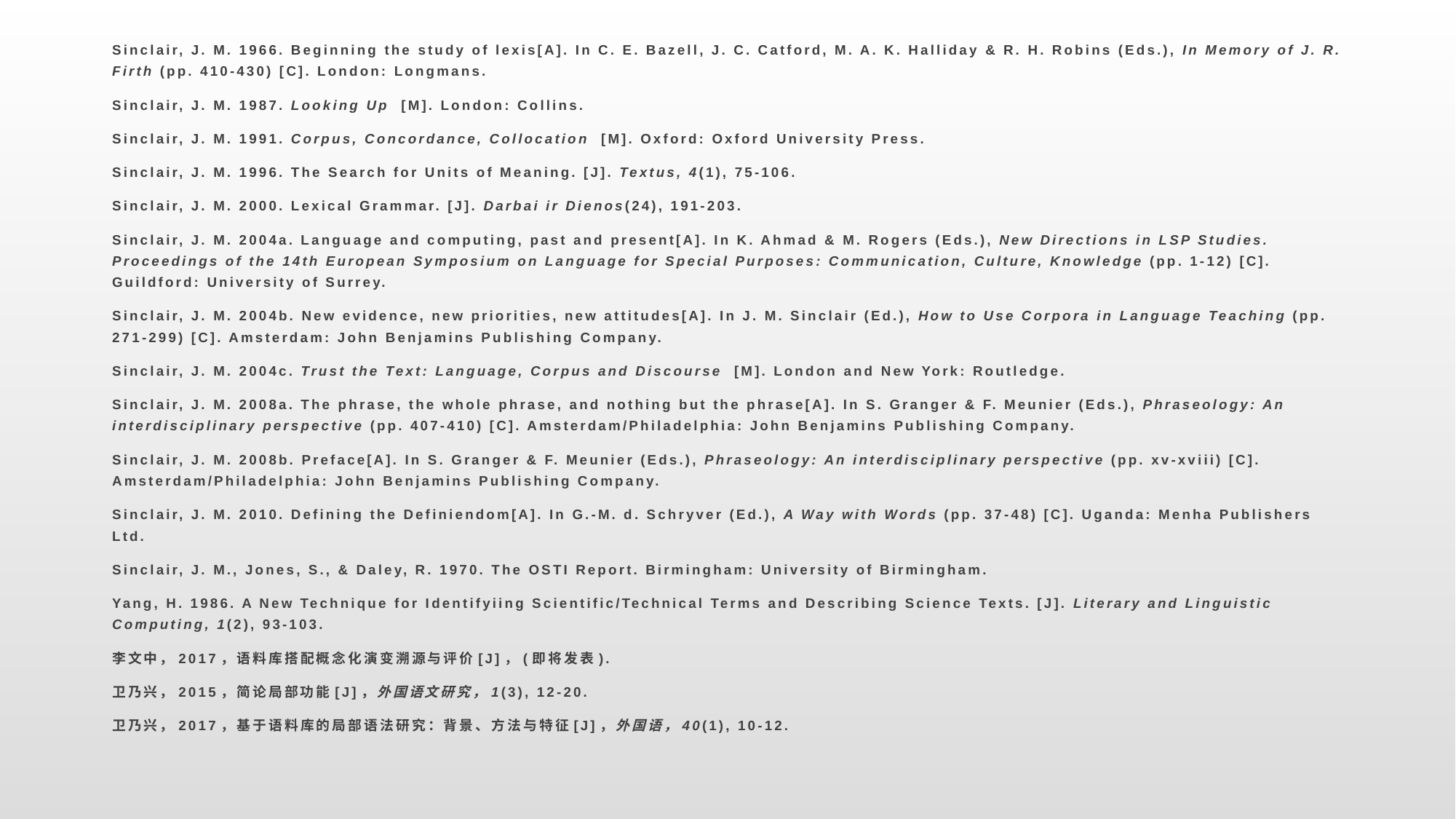

Sinclair, J. M. 1966. Beginning the study of lexis[A]. In C. E. Bazell, J. C. Catford, M. A. K. Halliday & R. H. Robins (Eds.), In Memory of J. R. Firth (pp. 410-430) [C]. London: Longmans.
Sinclair, J. M. 1987. Looking Up  [M]. London: Collins.
Sinclair, J. M. 1991. Corpus, Concordance, Collocation  [M]. Oxford: Oxford University Press.
Sinclair, J. M. 1996. The Search for Units of Meaning. [J]. Textus, 4(1), 75-106.
Sinclair, J. M. 2000. Lexical Grammar. [J]. Darbai ir Dienos(24), 191-203.
Sinclair, J. M. 2004a. Language and computing, past and present[A]. In K. Ahmad & M. Rogers (Eds.), New Directions in LSP Studies. Proceedings of the 14th European Symposium on Language for Special Purposes: Communication, Culture, Knowledge (pp. 1-12) [C]. Guildford: University of Surrey.
Sinclair, J. M. 2004b. New evidence, new priorities, new attitudes[A]. In J. M. Sinclair (Ed.), How to Use Corpora in Language Teaching (pp. 271-299) [C]. Amsterdam: John Benjamins Publishing Company.
Sinclair, J. M. 2004c. Trust the Text: Language, Corpus and Discourse  [M]. London and New York: Routledge.
Sinclair, J. M. 2008a. The phrase, the whole phrase, and nothing but the phrase[A]. In S. Granger & F. Meunier (Eds.), Phraseology: An interdisciplinary perspective (pp. 407-410) [C]. Amsterdam/Philadelphia: John Benjamins Publishing Company.
Sinclair, J. M. 2008b. Preface[A]. In S. Granger & F. Meunier (Eds.), Phraseology: An interdisciplinary perspective (pp. xv-xviii) [C]. Amsterdam/Philadelphia: John Benjamins Publishing Company.
Sinclair, J. M. 2010. Defining the Definiendom[A]. In G.-M. d. Schryver (Ed.), A Way with Words (pp. 37-48) [C]. Uganda: Menha Publishers Ltd.
Sinclair, J. M., Jones, S., & Daley, R. 1970. The OSTI Report. Birmingham: University of Birmingham.
Yang, H. 1986. A New Technique for Identifyiing Scientific/Technical Terms and Describing Science Texts. [J]. Literary and Linguistic Computing, 1(2), 93-103.
李文中，2017，语料库搭配概念化演变溯源与评价[J]，(即将发表).
卫乃兴，2015，简论局部功能[J]，外国语文研究，1(3), 12-20.
卫乃兴，2017，基于语料库的局部语法研究：背景、方法与特征[J]，外国语，40(1), 10-12.